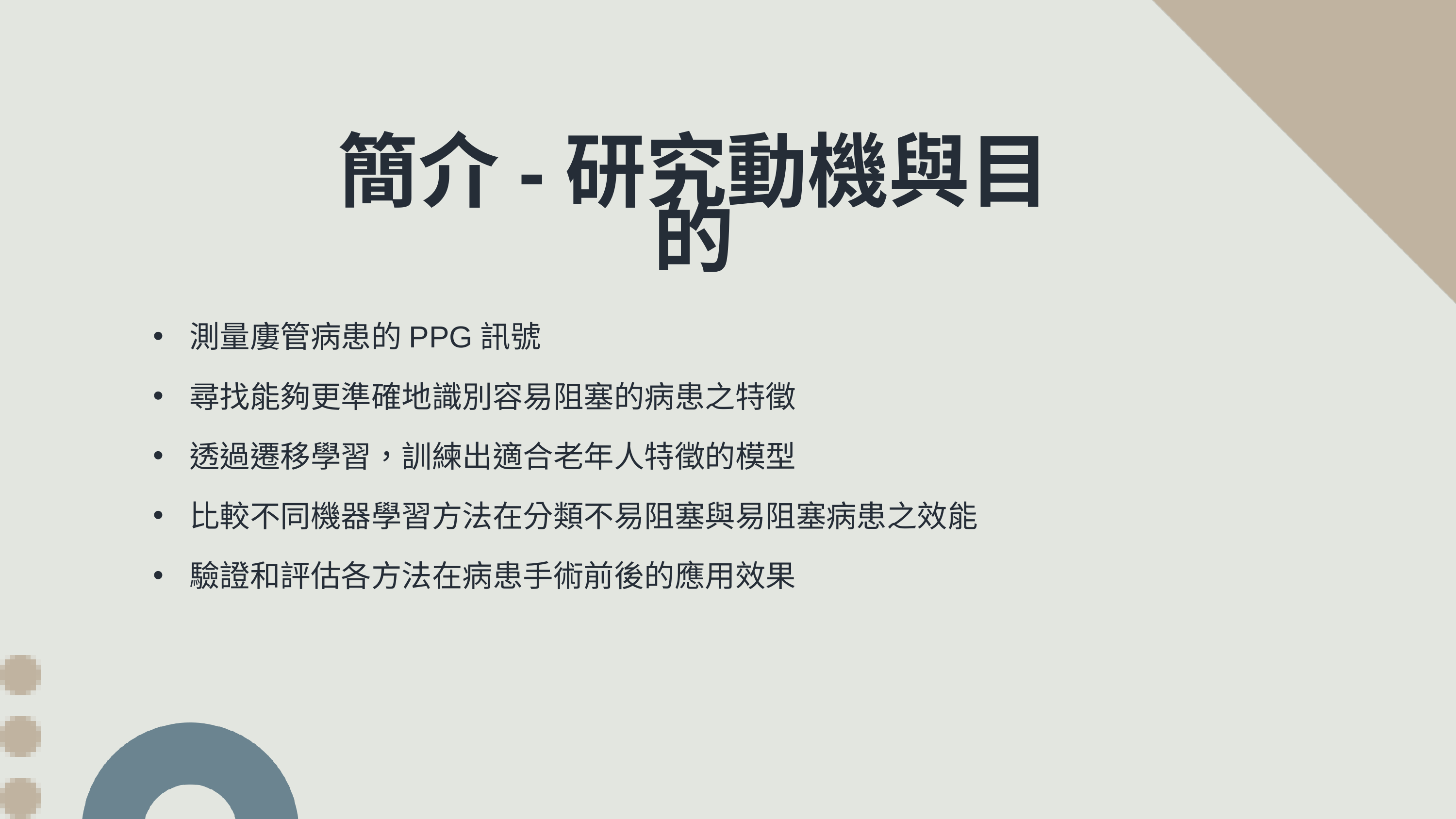

簡介-研究動機與目的
測量廔管病患的PPG訊號
尋找能夠更準確地識別容易阻塞的病患之特徵
透過遷移學習，訓練出適合老年人特徵的模型
比較不同機器學習方法在分類不易阻塞與易阻塞病患之效能
驗證和評估各方法在病患手術前後的應用效果